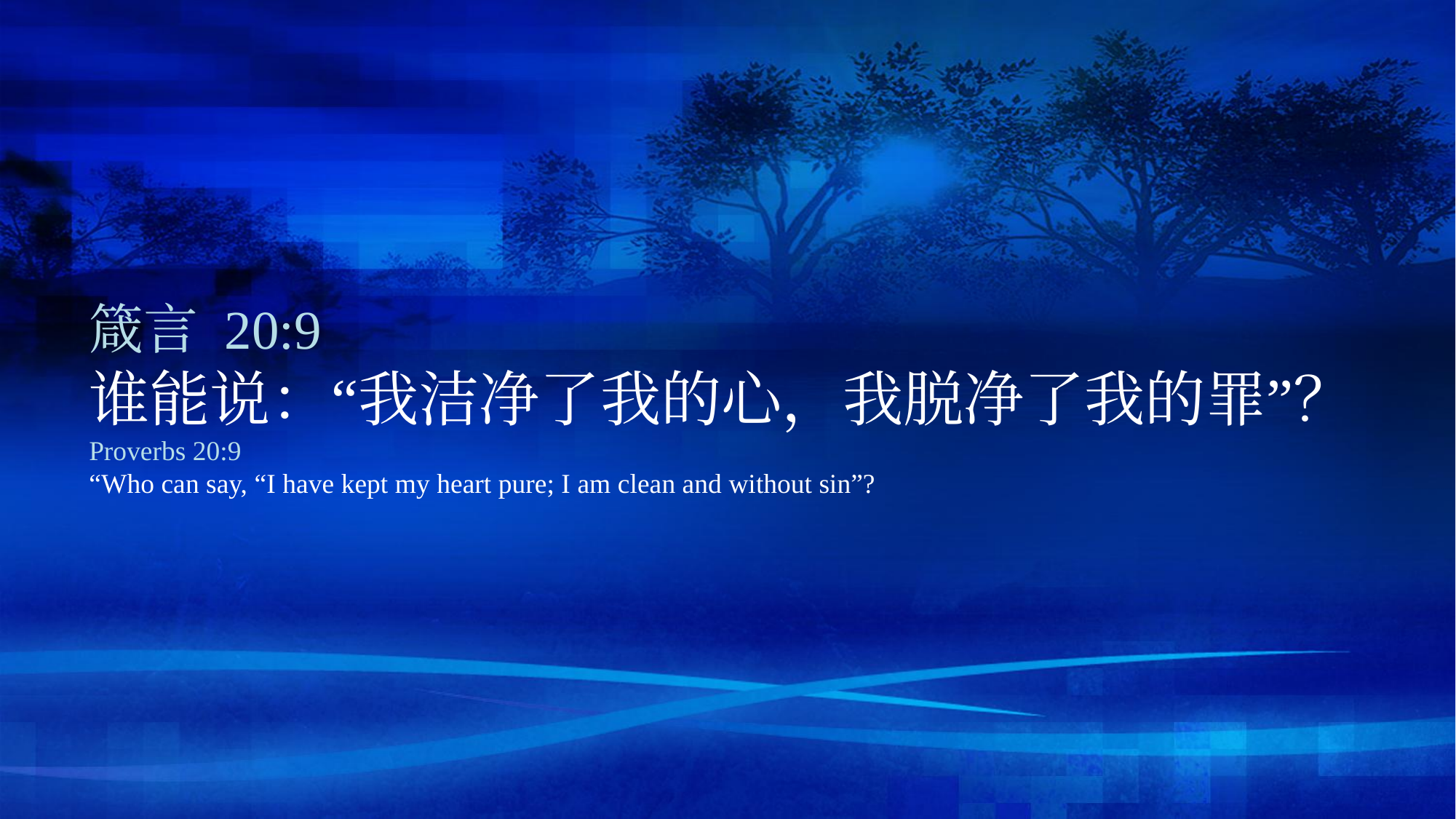

箴言 20:9
谁能说：“我洁净了我的心，我脱净了我的罪”？
Proverbs 20:9
“Who can say, “I have kept my heart pure; I am clean and without sin”?